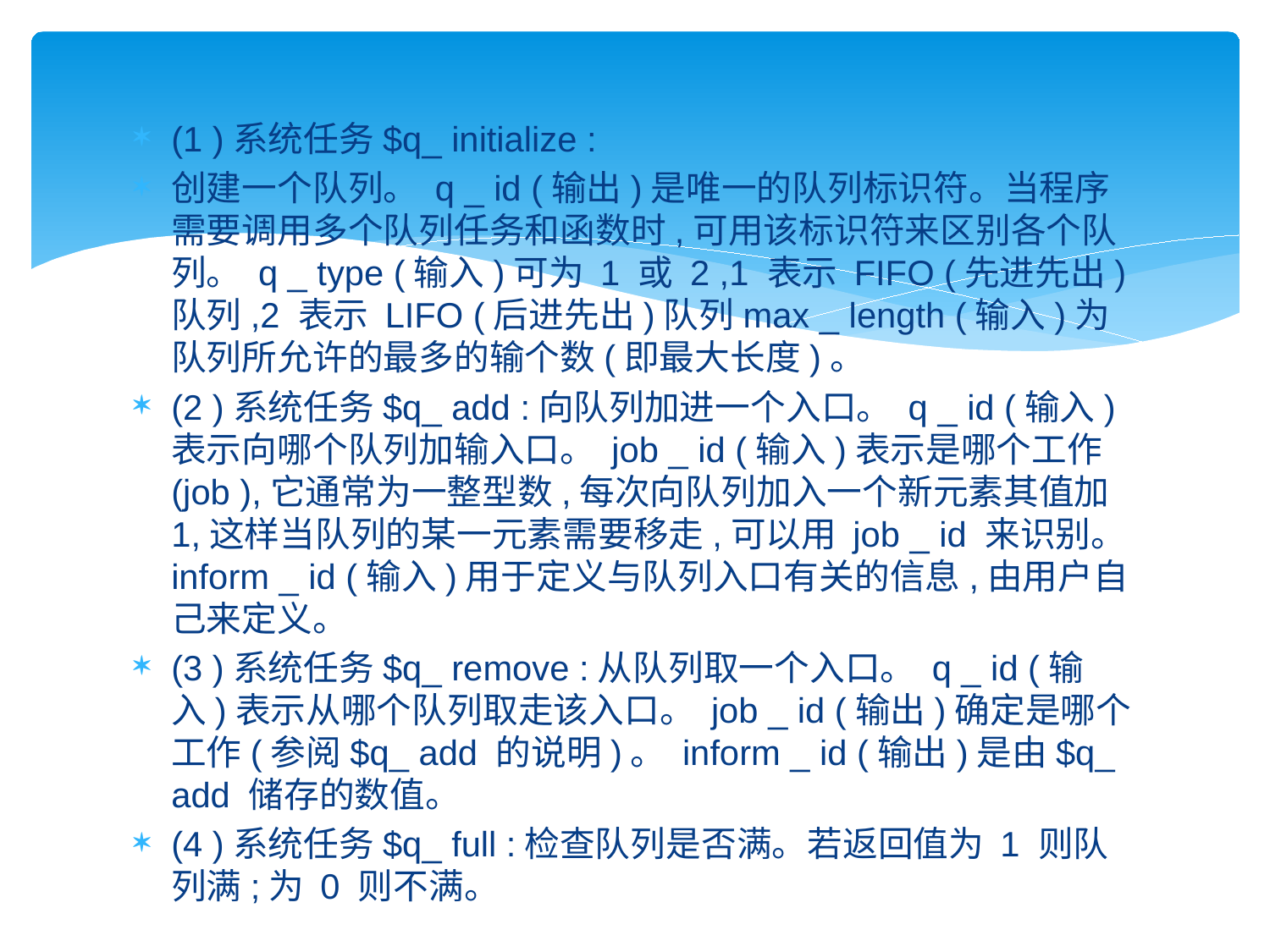

#
(1 )系统任务$q_ initialize :
创建一个队列。 q _ id (输出)是唯一的队列标识符。当程序需要调用多个队列任务和函数时,可用该标识符来区别各个队列。 q _ type (输入)可为 1 或 2 ,1 表示 FIFO (先进先出)队列,2 表示 LIFO (后进先出)队列max _ length (输入)为队列所允许的最多的输个数(即最大长度)。
(2 )系统任务$q_ add :向队列加进一个入口。 q _ id (输入)表示向哪个队列加输入口。 job _ id (输入)表示是哪个工作(job ),它通常为一整型数,每次向队列加入一个新元素其值加 1,这样当队列的某一元素需要移走,可以用 job _ id 来识别。 inform _ id (输入)用于定义与队列入口有关的信息,由用户自己来定义。
(3 )系统任务$q_ remove :从队列取一个入口。 q _ id (输入)表示从哪个队列取走该入口。 job _ id (输出)确定是哪个工作(参阅$q_ add 的说明)。 inform _ id (输出)是由$q_ add 储存的数值。
(4 )系统任务$q_ full :检查队列是否满。若返回值为 1 则队列满;为 0 则不满。